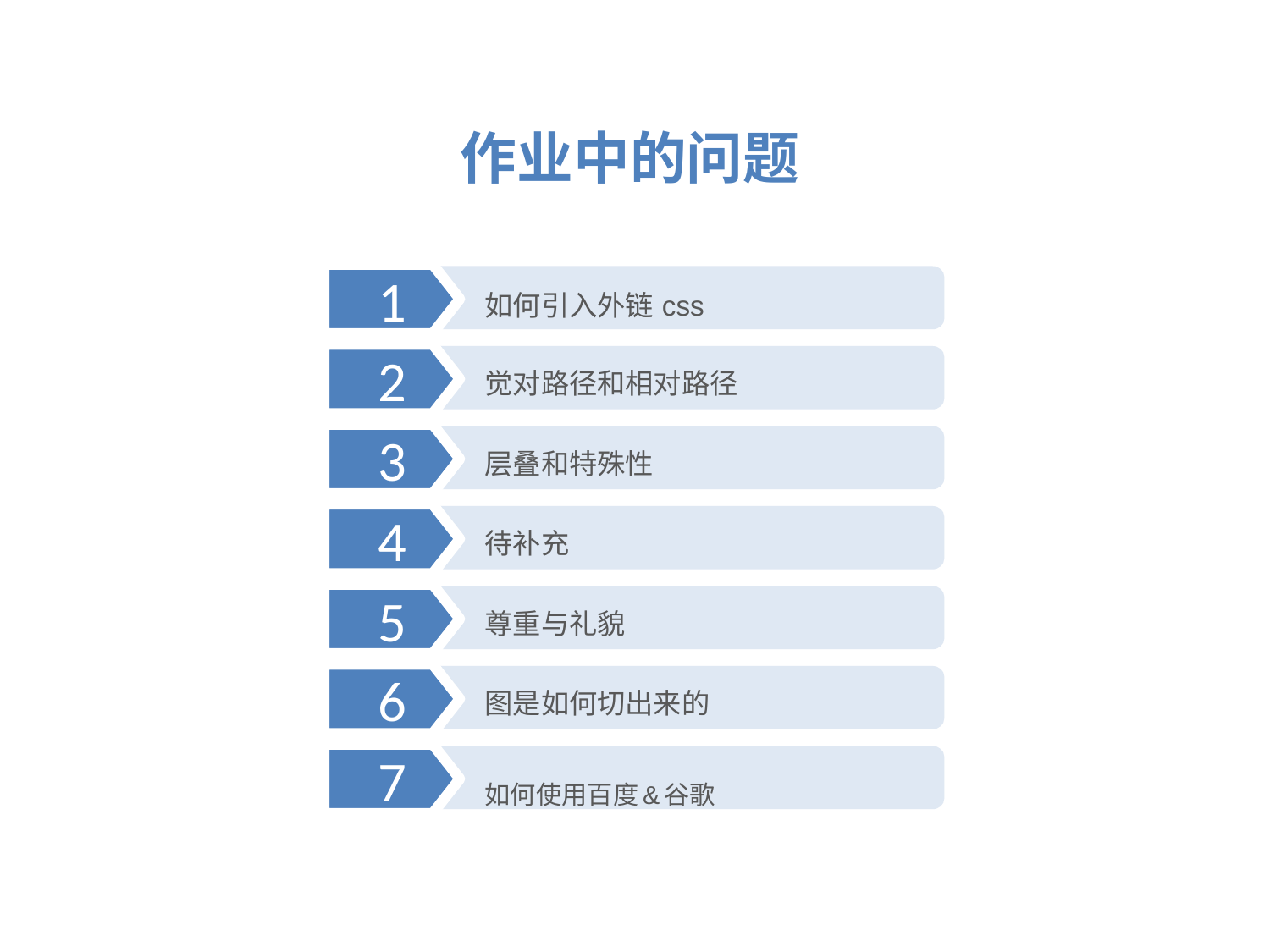

作业中的问题
1
如何引入外链css
2
觉对路径和相对路径
3
层叠和特殊性
4
待补充
5
尊重与礼貌
6
图是如何切出来的
7

如何使用百度&谷歌